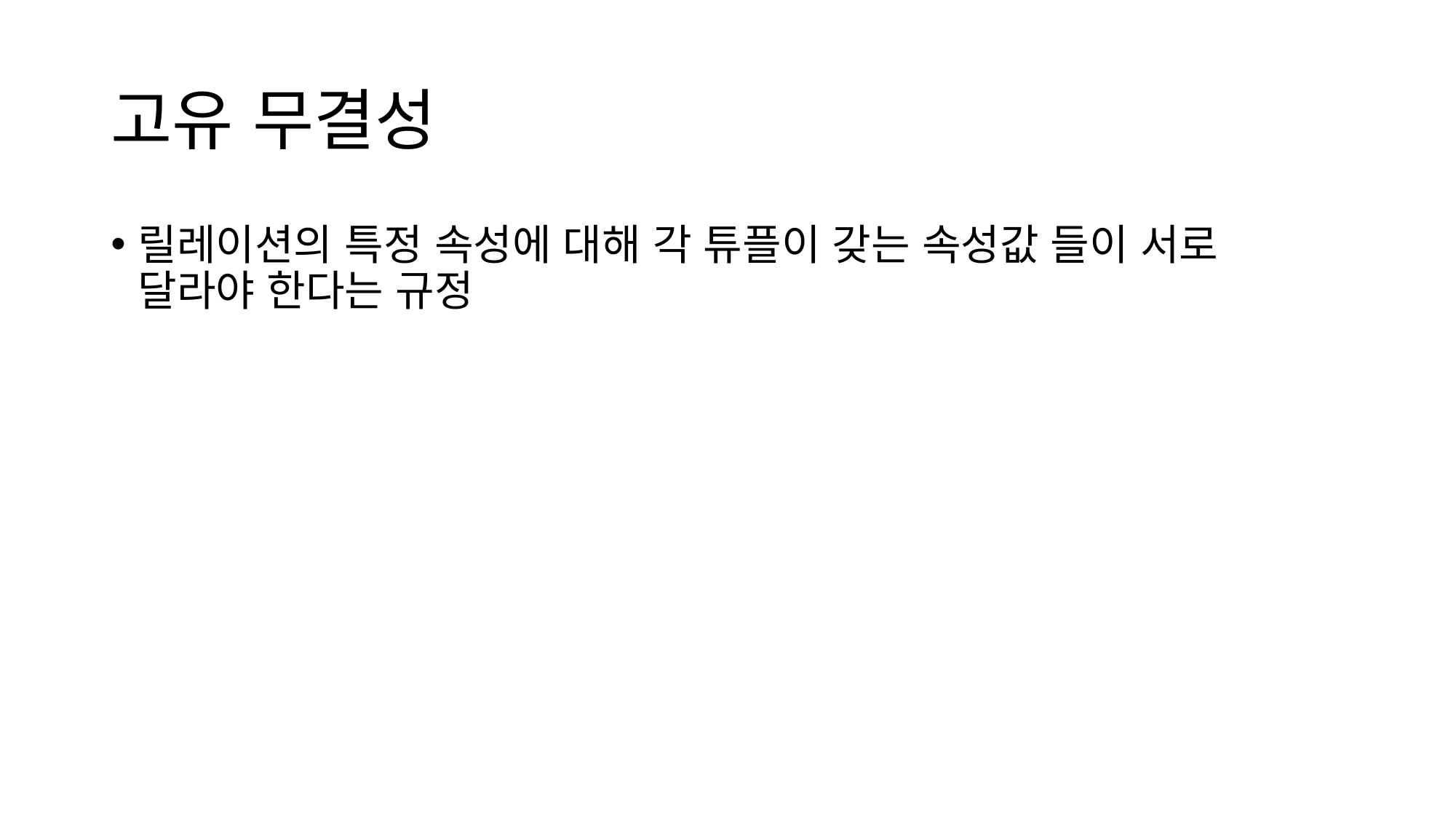

# 고유 무결성
릴레이션의 특정 속성에 대해 각 튜플이 갖는 속성값 들이 서로 달라야 한다는 규정